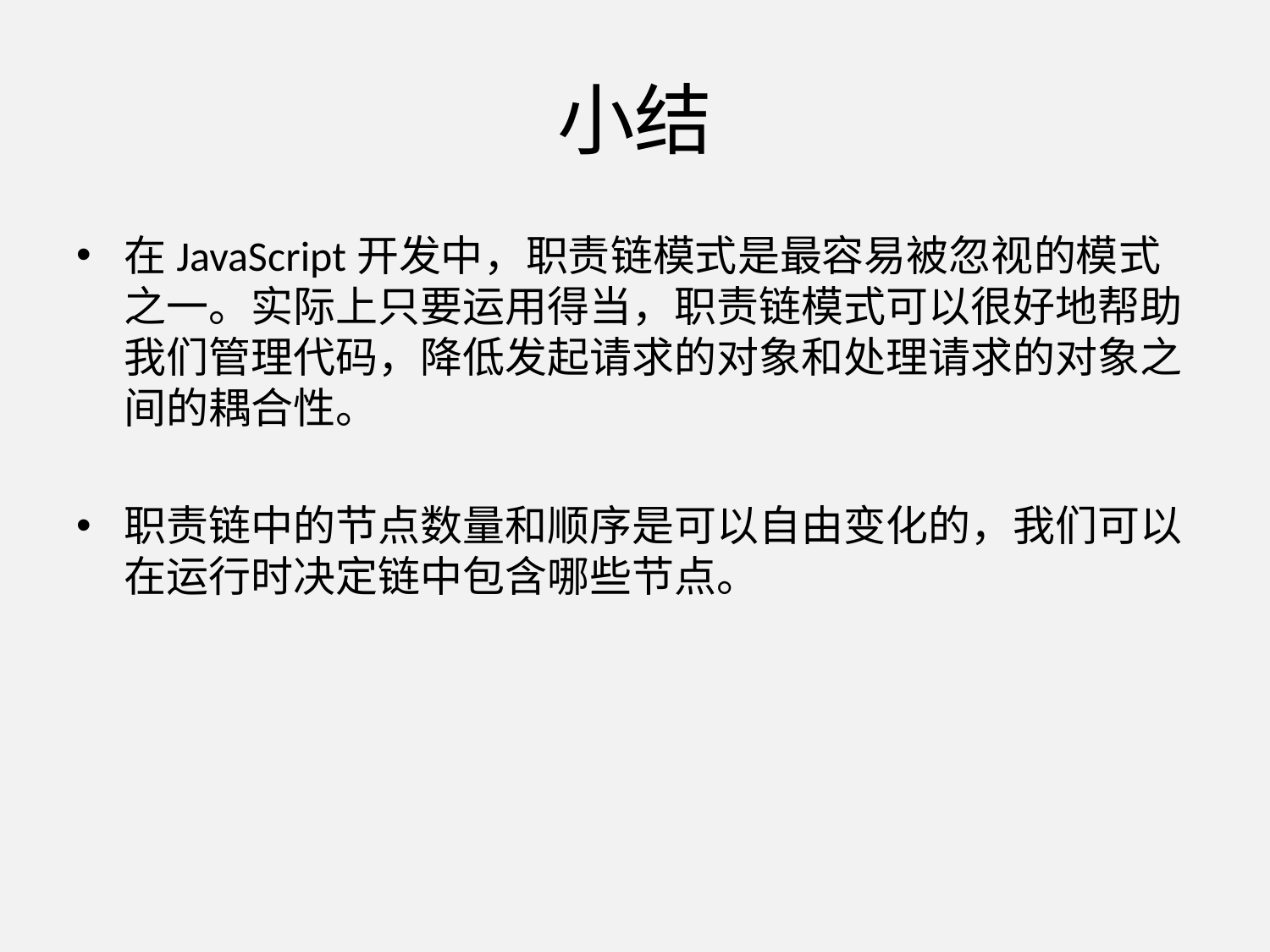

# 小结
在JavaScript开发中，职责链模式是最容易被忽视的模式之一。实际上只要运用得当，职责链模式可以很好地帮助我们管理代码，降低发起请求的对象和处理请求的对象之间的耦合性。

职责链中的节点数量和顺序是可以自由变化的，我们可以在运行时决定链中包含哪些节点。